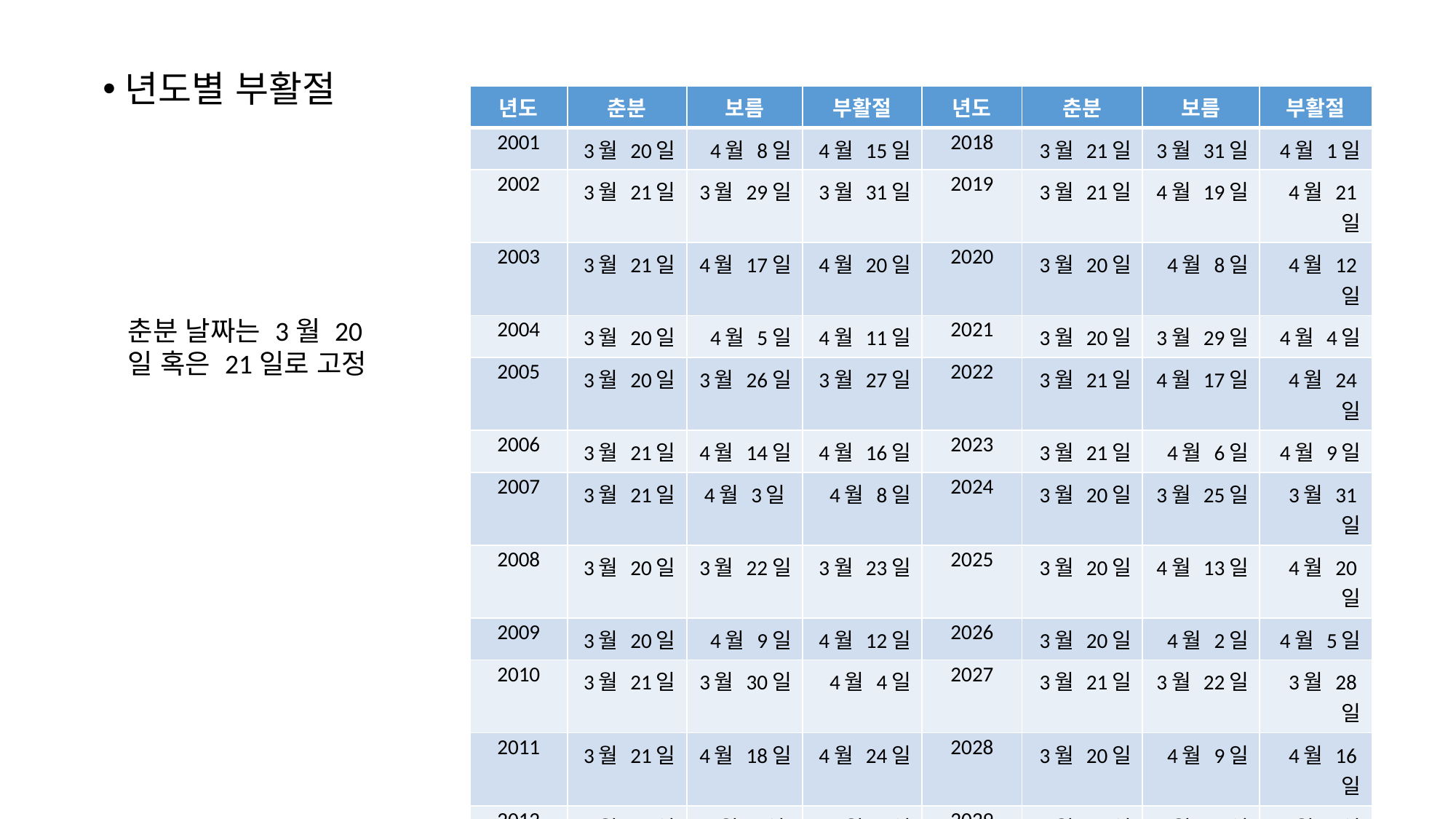

년도별 부활절
| 년도 | 춘분 | 보름 | 부활절 | 년도 | 춘분 | 보름 | 부활절 |
| --- | --- | --- | --- | --- | --- | --- | --- |
| 2001 | 3월 20일 | 4월 8일 | 4월 15일 | 2018 | 3월 21일 | 3월 31일 | 4월 1일 |
| 2002 | 3월 21일 | 3월 29일 | 3월 31일 | 2019 | 3월 21일 | 4월 19일 | 4월 21일 |
| 2003 | 3월 21일 | 4월 17일 | 4월 20일 | 2020 | 3월 20일 | 4월 8일 | 4월 12일 |
| 2004 | 3월 20일 | 4월 5일 | 4월 11일 | 2021 | 3월 20일 | 3월 29일 | 4월 4일 |
| 2005 | 3월 20일 | 3월 26일 | 3월 27일 | 2022 | 3월 21일 | 4월 17일 | 4월 24일 |
| 2006 | 3월 21일 | 4월 14일 | 4월 16일 | 2023 | 3월 21일 | 4월 6일 | 4월 9일 |
| 2007 | 3월 21일 | 4월 3일 | 4월 8일 | 2024 | 3월 20일 | 3월 25일 | 3월 31일 |
| 2008 | 3월 20일 | 3월 22일 | 3월 23일 | 2025 | 3월 20일 | 4월 13일 | 4월 20일 |
| 2009 | 3월 20일 | 4월 9일 | 4월 12일 | 2026 | 3월 20일 | 4월 2일 | 4월 5일 |
| 2010 | 3월 21일 | 3월 30일 | 4월 4일 | 2027 | 3월 21일 | 3월 22일 | 3월 28일 |
| 2011 | 3월 21일 | 4월 18일 | 4월 24일 | 2028 | 3월 20일 | 4월 9일 | 4월 16일 |
| 2012 | 3월 20일 | 4월 7일 | 4월 8일 | 2029 | 3월 20일 | 3월 30일 | 4월 1일 |
| 2013 | 3월 20일 | 3월 27일 | 3월 31일 | 2030 | 3월 20일 | 4월 19일 | 4월 21일 |
| 2014 | 3월 21일 | 4월 15일 | 4월 20일 | 2031 | 3월 21일 | 4월 8일 | 4월 13일 |
| 2015 | 3월 21일 | 4월 4일 | 4월 5일 | 2032 | 3월 20일 | 3월 27일 | 3월 28일 |
| 2016 | 3월 20일 | 3월 23일 | 3월 27일 | 2033 | 3월 20일 | 4월 15일 | 4월 17일 |
| 2017 | 3월 20일 | 4월 11일 | 4월 16일 | 2034 | 3월 20일 | 4월 4일 | 4월 9일 |
춘분 날짜는 3월 20일 혹은 21일로 고정